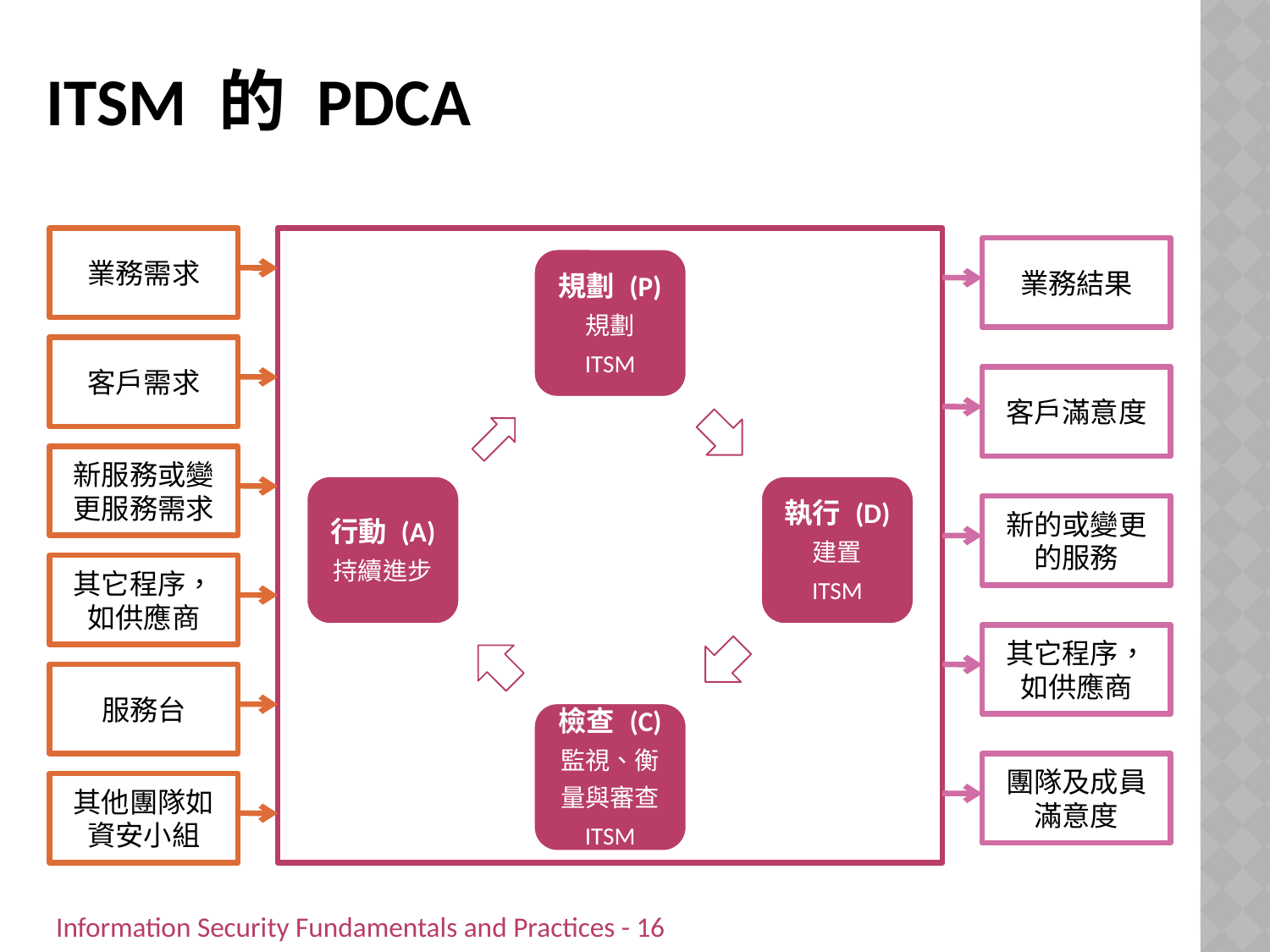

# ITSM 的 PDCA
業務需求

業務結果
規劃 (P)
規劃 ITSM
執行 (D)
檢查 (C)
監視、衡量與審查 ITSM
行動 (A)
持續進步
客戶需求
客戶滿意度
新服務或變更服務需求
新的或變更的服務
其它程序，如供應商
其它程序，如供應商
服務台
團隊及成員滿意度
其他團隊如資安小組